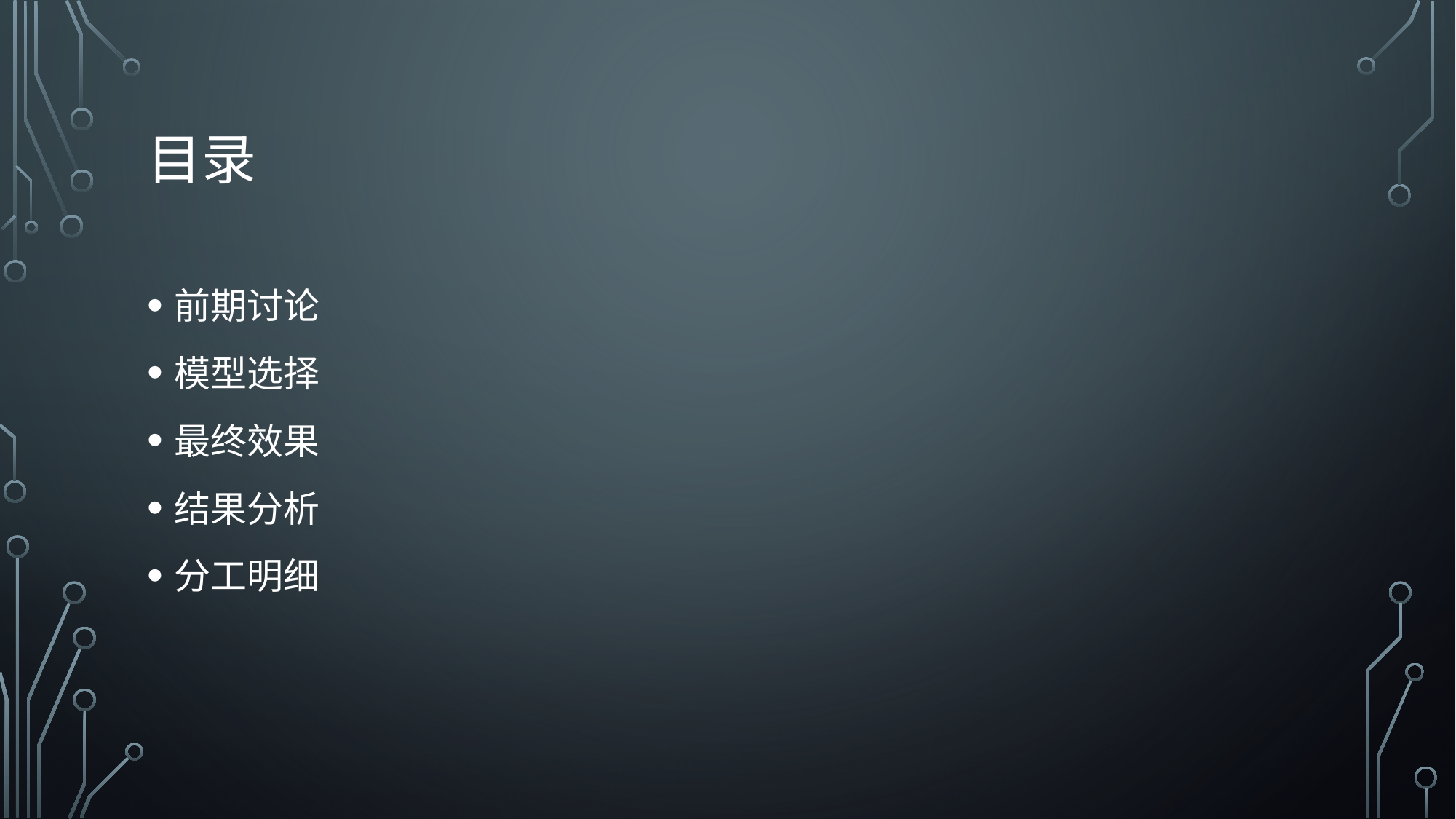

# 目录
前期讨论
模型选择
最终效果
结果分析
分工明细